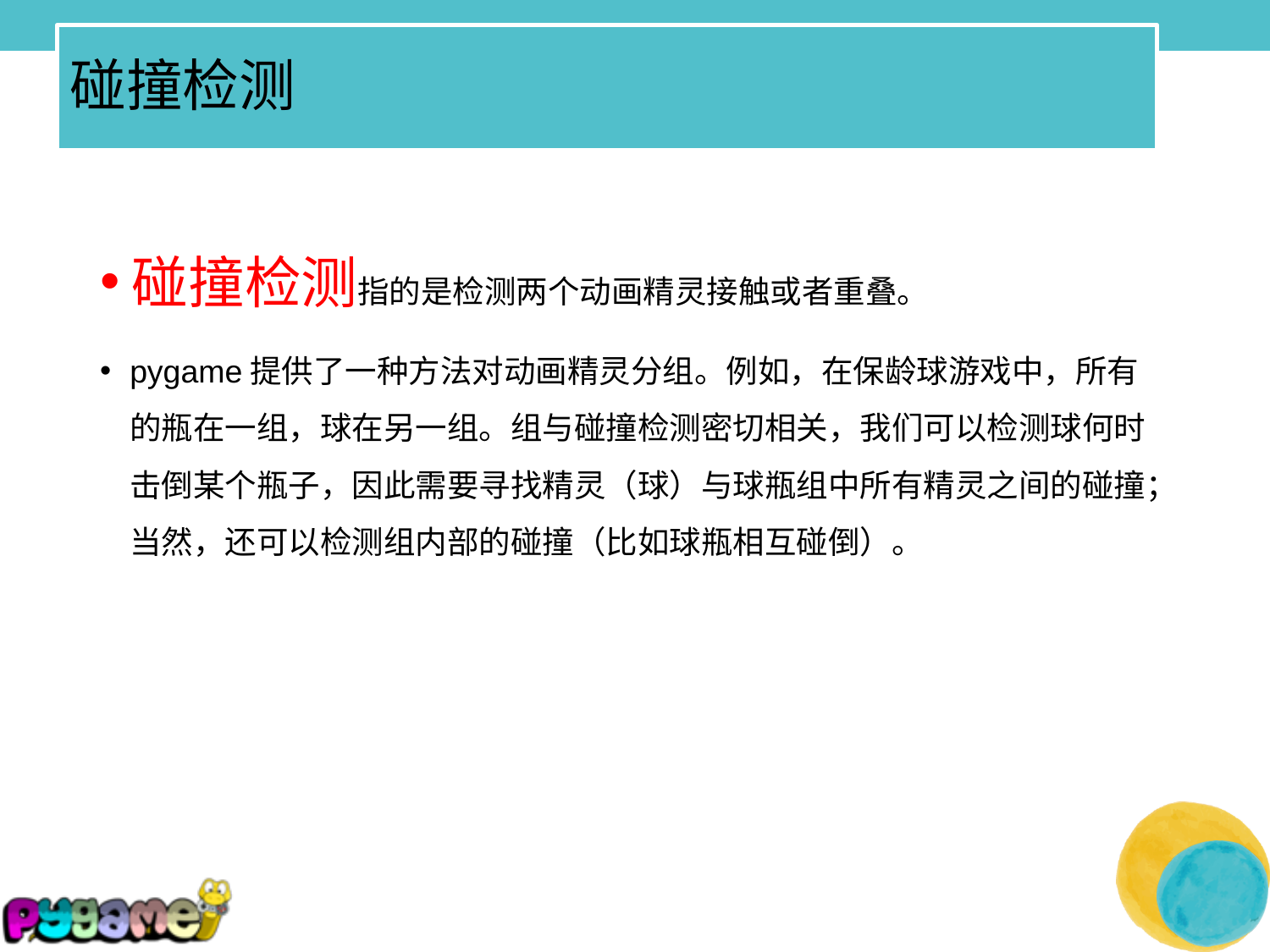

# 碰撞检测
碰撞检测指的是检测两个动画精灵接触或者重叠。
pygame提供了一种方法对动画精灵分组。例如，在保龄球游戏中，所有的瓶在一组，球在另一组。组与碰撞检测密切相关，我们可以检测球何时击倒某个瓶子，因此需要寻找精灵（球）与球瓶组中所有精灵之间的碰撞；当然，还可以检测组内部的碰撞（比如球瓶相互碰倒）。